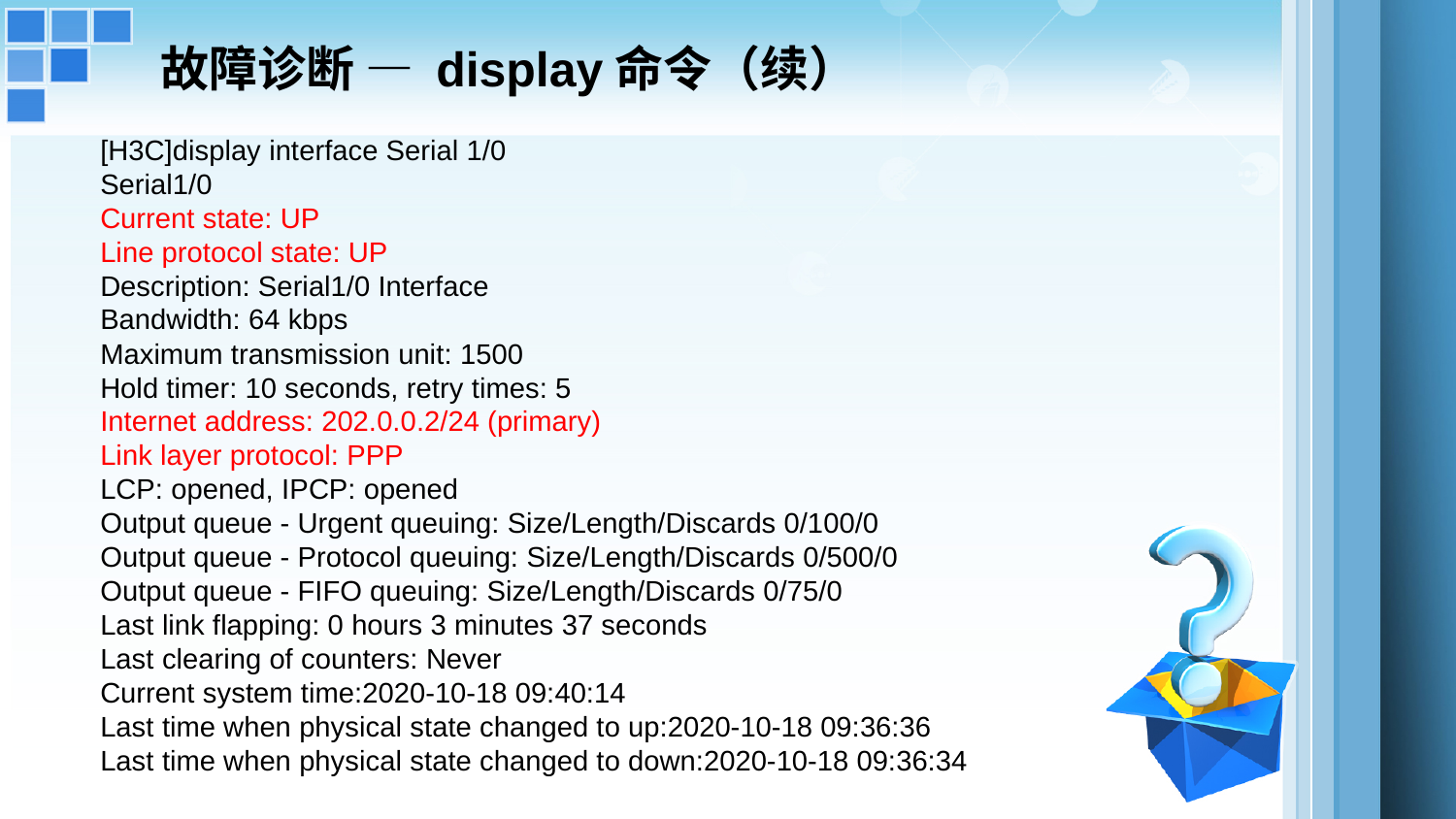

故障诊断 — display命令（续）
[H3C]display interface Serial 1/0
Serial1/0
Current state: UP
Line protocol state: UP
Description: Serial1/0 Interface
Bandwidth: 64 kbps
Maximum transmission unit: 1500
Hold timer: 10 seconds, retry times: 5
Internet address: 202.0.0.2/24 (primary)
Link layer protocol: PPP
LCP: opened, IPCP: opened
Output queue - Urgent queuing: Size/Length/Discards 0/100/0
Output queue - Protocol queuing: Size/Length/Discards 0/500/0
Output queue - FIFO queuing: Size/Length/Discards 0/75/0
Last link flapping: 0 hours 3 minutes 37 seconds
Last clearing of counters: Never
Current system time:2020-10-18 09:40:14
Last time when physical state changed to up:2020-10-18 09:36:36
Last time when physical state changed to down:2020-10-18 09:36:34